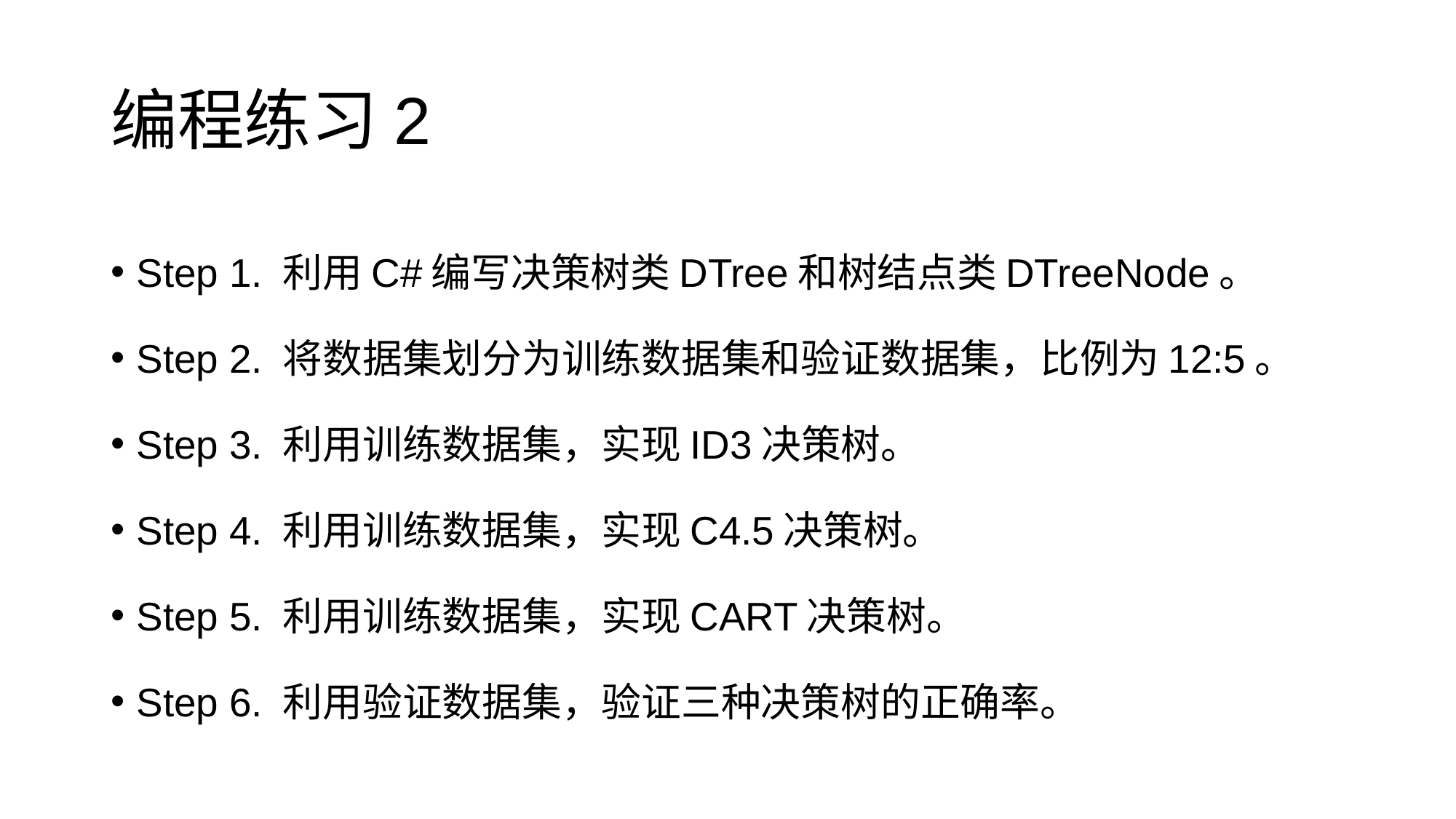

# 编程练习2
Step 1. 利用C#编写决策树类DTree和树结点类DTreeNode。
Step 2. 将数据集划分为训练数据集和验证数据集，比例为12:5。
Step 3. 利用训练数据集，实现ID3决策树。
Step 4. 利用训练数据集，实现C4.5决策树。
Step 5. 利用训练数据集，实现CART决策树。
Step 6. 利用验证数据集，验证三种决策树的正确率。